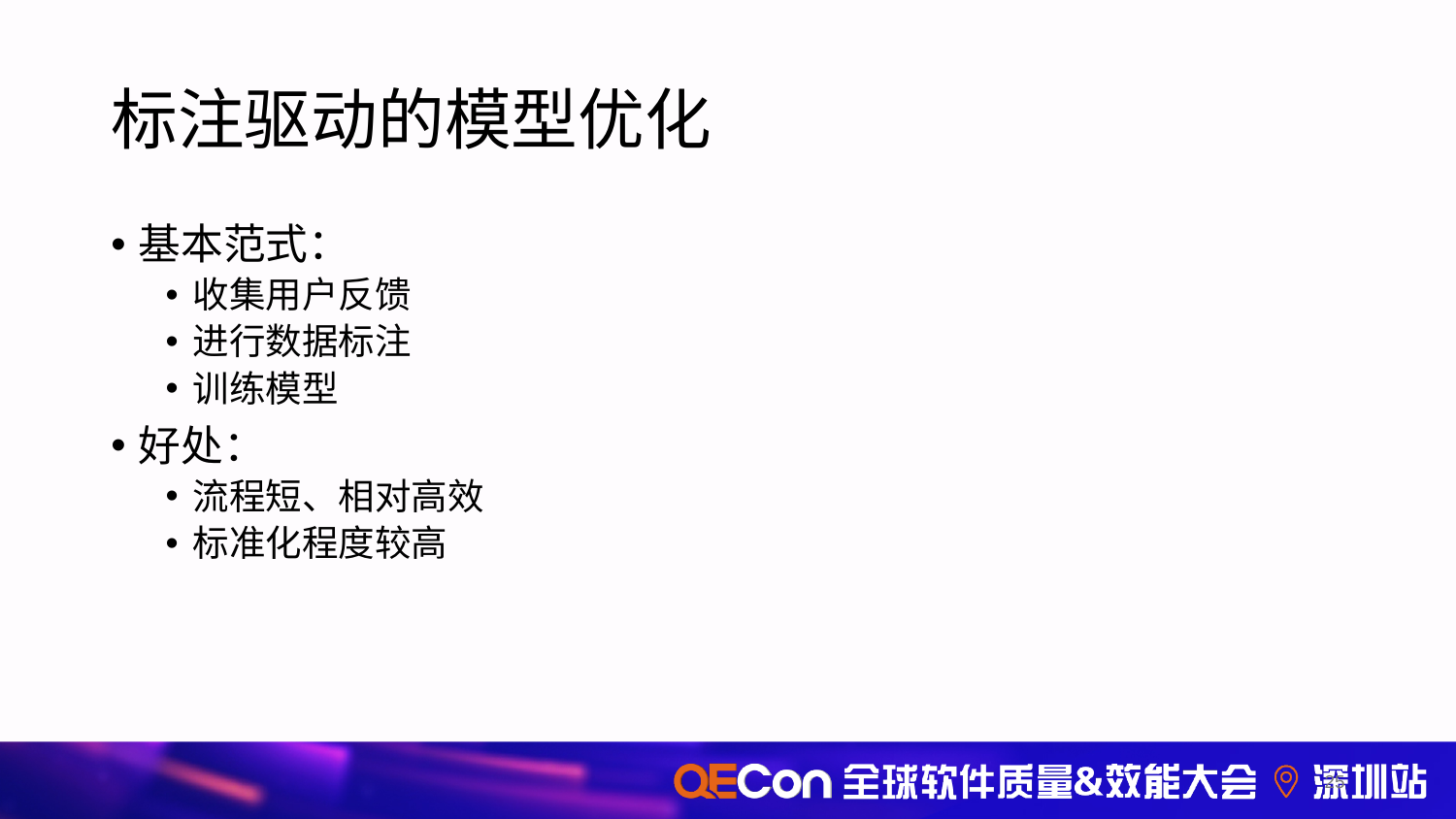

# 标注驱动的模型优化
基本范式：
收集用户反馈
进行数据标注
训练模型
好处：
流程短、相对高效
标准化程度较高
25